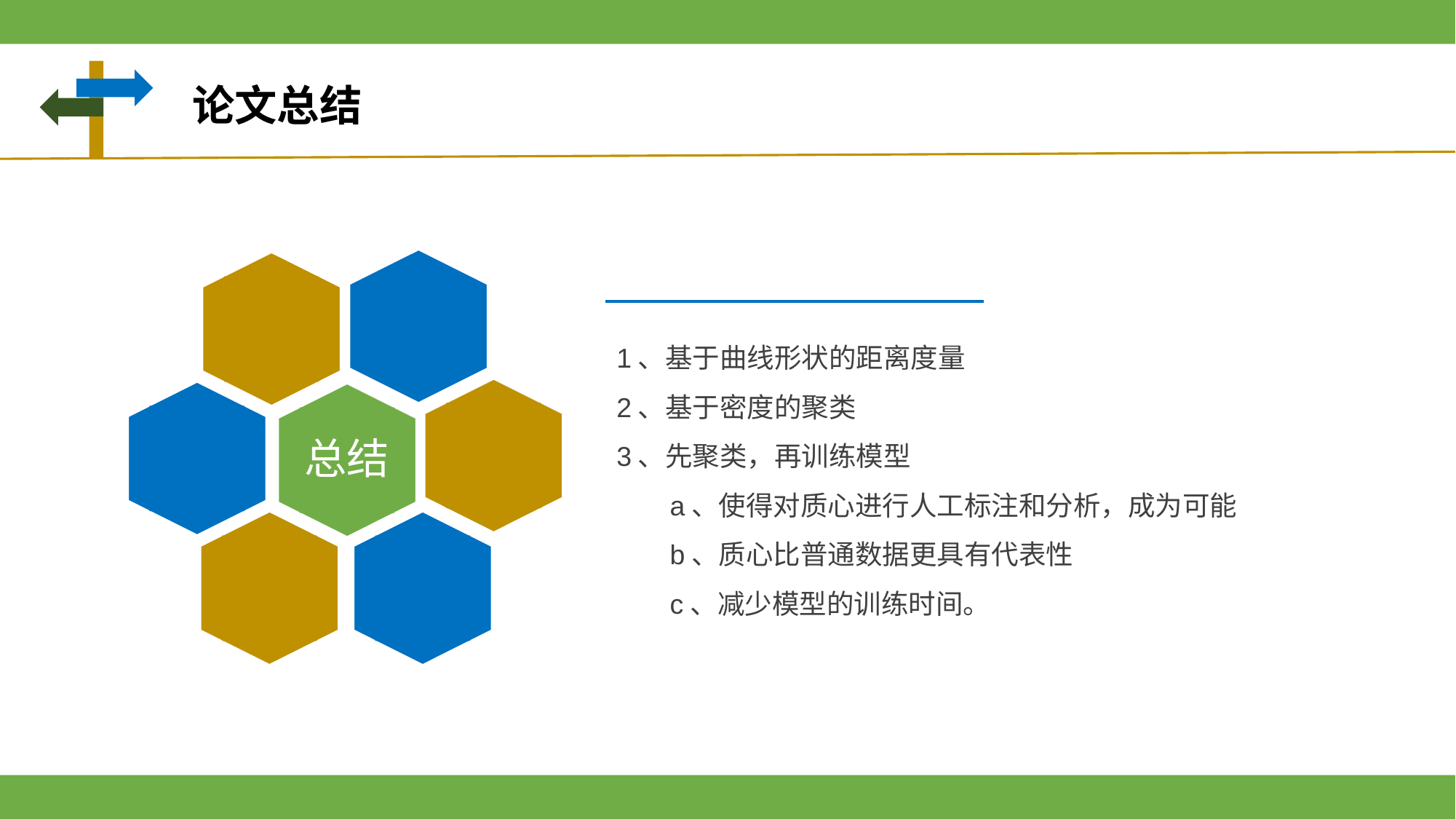

论文总结

1、基于曲线形状的距离度量
2、基于密度的聚类
3、先聚类，再训练模型
       a、使得对质心进行人工标注和分析，成为可能
       b、质心比普通数据更具有代表性
       c、减少模型的训练时间。

总结